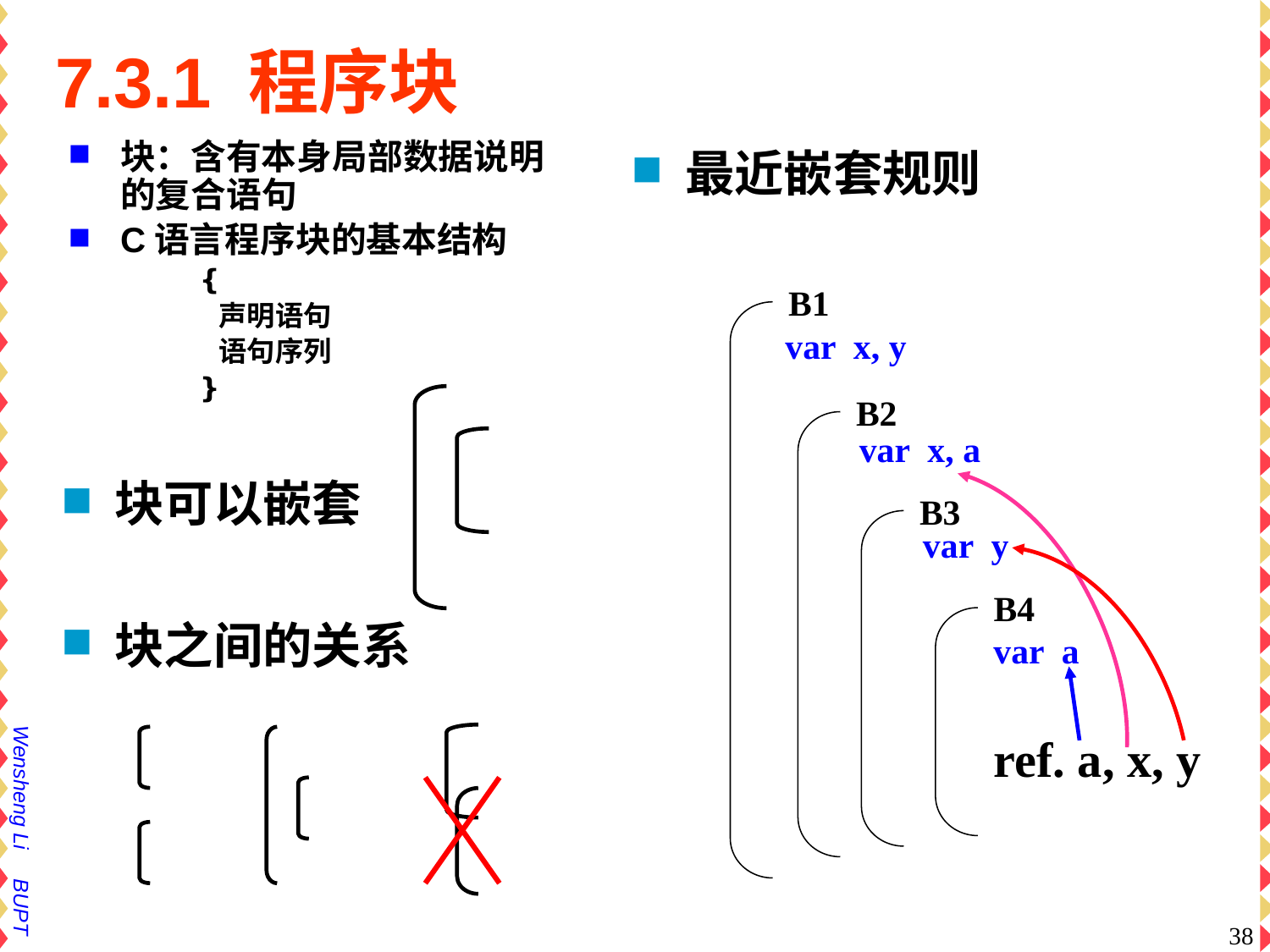

# 7.3.1 程序块
块：含有本身局部数据说明的复合语句
C语言程序块的基本结构
{
  声明语句
  语句序列
}
最近嵌套规则
B1

B2

B3

B4

var  x, y
var  x, a
var  y
var  a

块可以嵌套

块之间的关系

ref. a, x, y

38